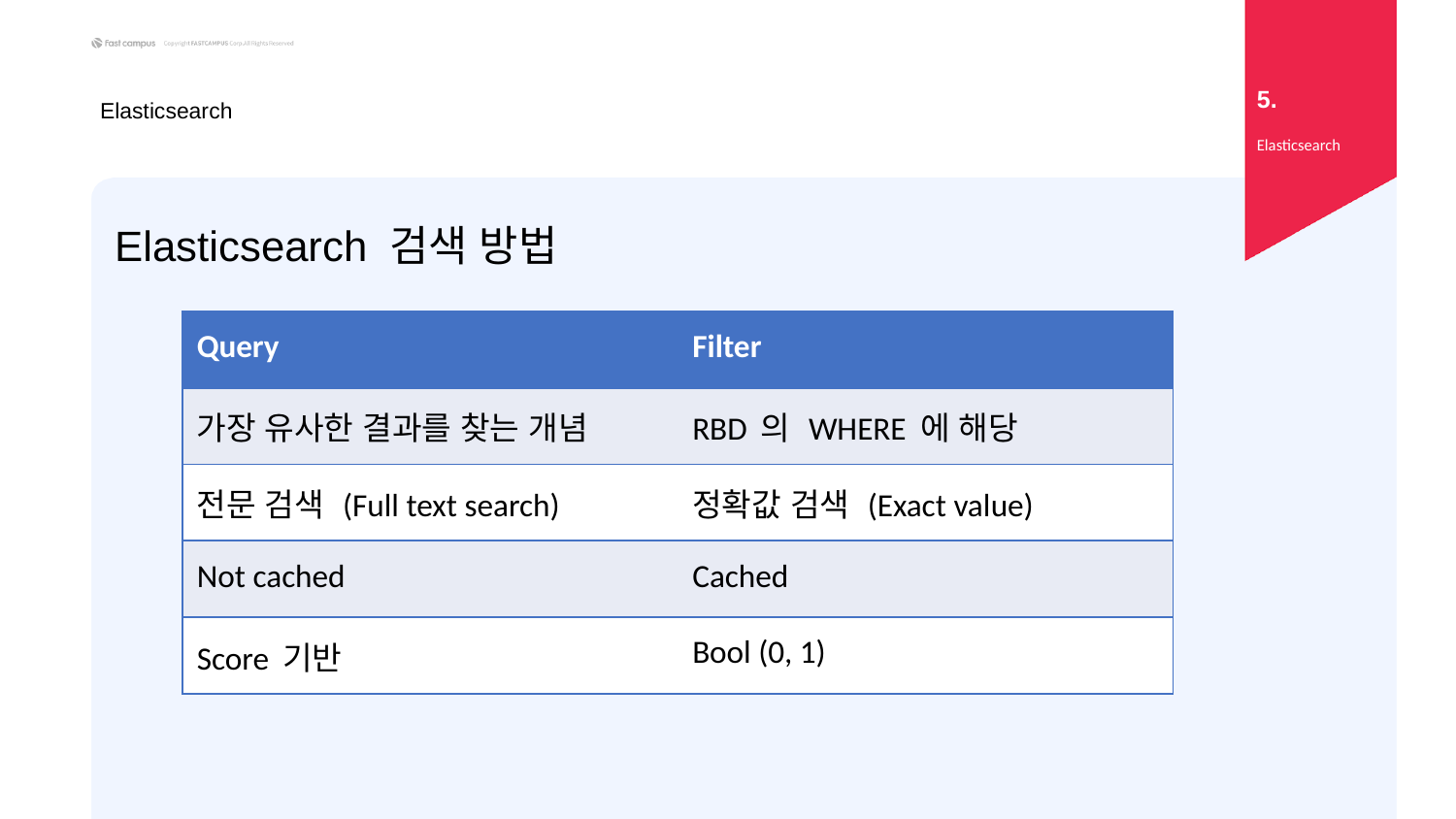

5.
# Elasticsearch
Elasticsearch
Elasticsearch 검색 방법
| Query | Filter |
| --- | --- |
| 가장 유사한 결과를 찾는 개념 | RBD 의 WHERE 에 해당 |
| 전문 검색 (Full text search) | 정확값 검색 (Exact value) |
| Not cached | Cached |
| Score 기반 | Bool (0, 1) |